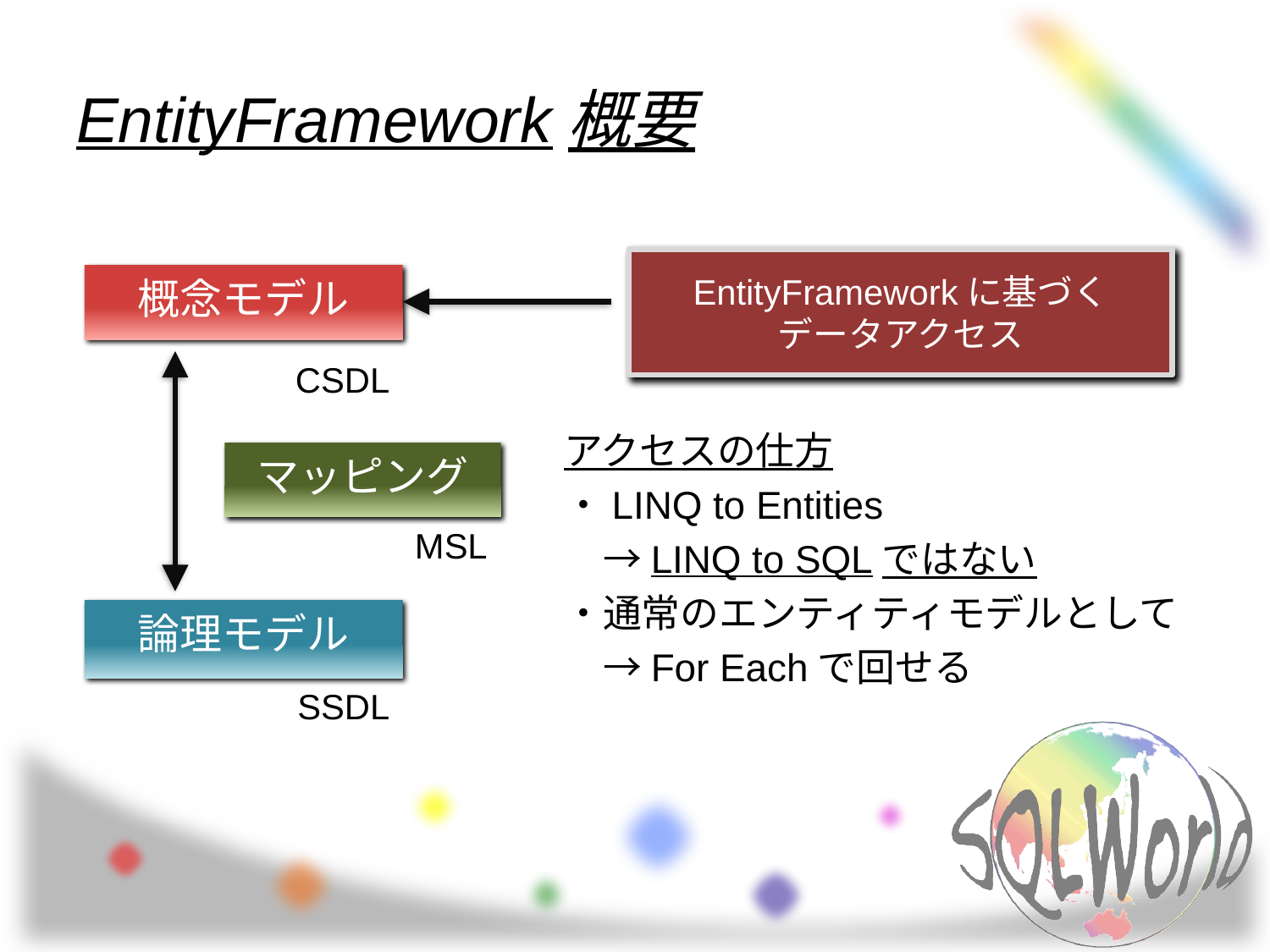

# EntityFramework概要
EntityFrameworkに基づく
データアクセス
概念モデル
CSDL
アクセスの仕方
・	LINQ to Entities
　→LINQ to SQLではない
・通常のエンティティモデルとして
　→For Eachで回せる

マッピング
MSL
論理モデル
SSDL